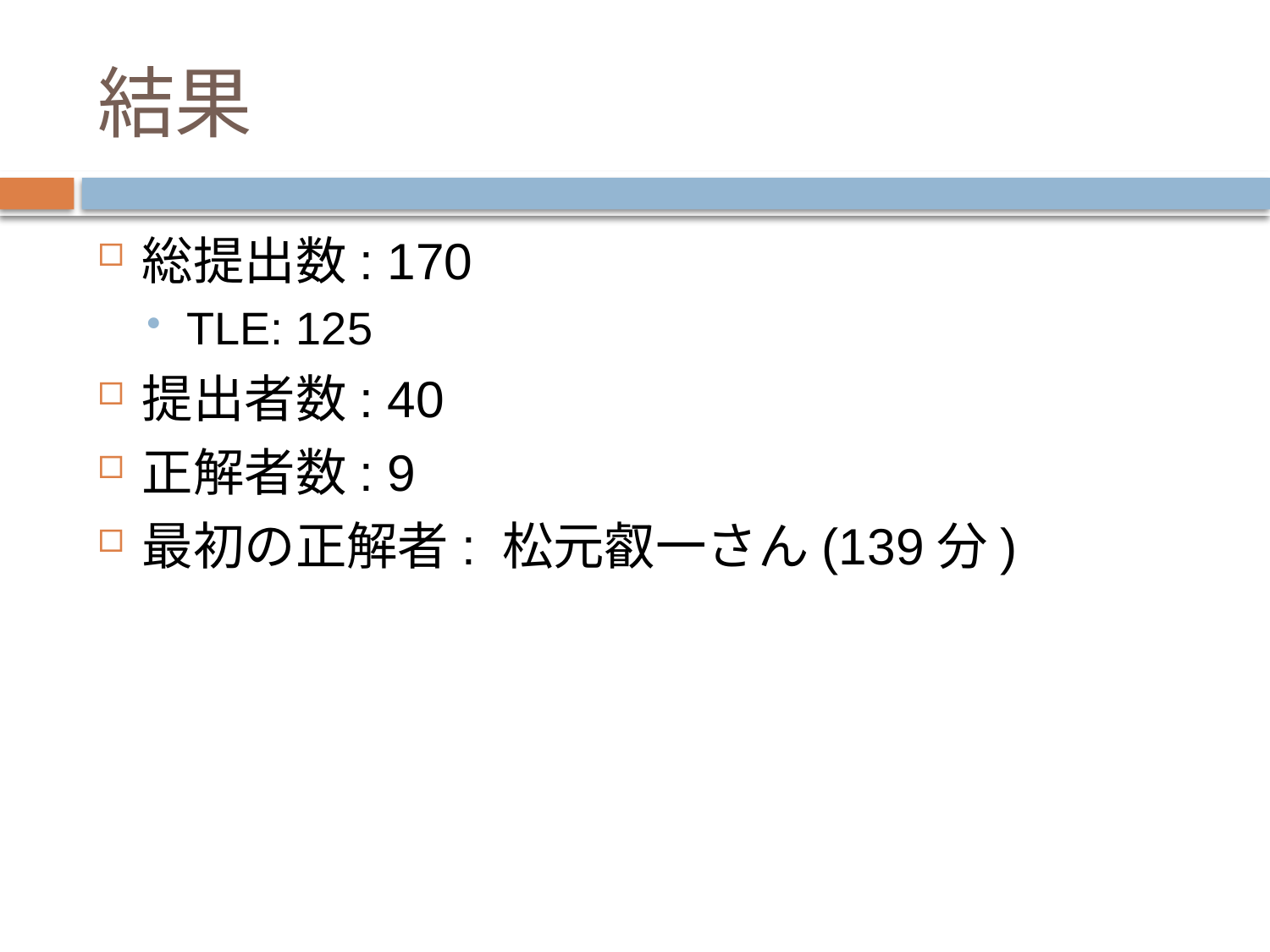

# 結果
総提出数: 170
TLE: 125
提出者数: 40
正解者数: 9
最初の正解者: 松元叡一さん(139分)